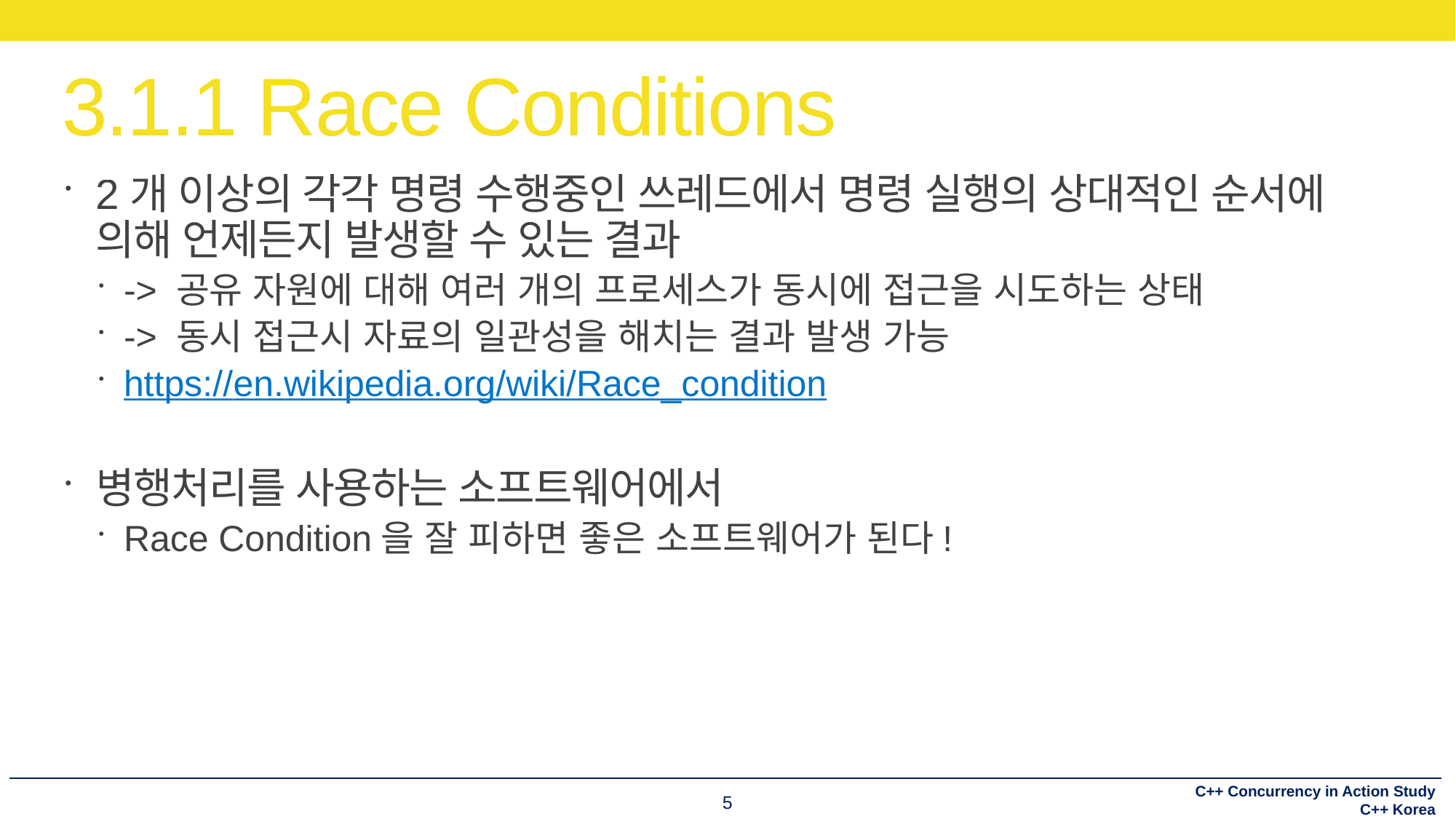

# 3.1.1 Race Conditions
2개 이상의 각각 명령 수행중인 쓰레드에서 명령 실행의 상대적인 순서에 의해 언제든지 발생할 수 있는 결과
-> 공유 자원에 대해 여러 개의 프로세스가 동시에 접근을 시도하는 상태
-> 동시 접근시 자료의 일관성을 해치는 결과 발생 가능
https://en.wikipedia.org/wiki/Race_condition

병행처리를 사용하는 소프트웨어에서
Race Condition을 잘 피하면 좋은 소프트웨어가 된다!

5